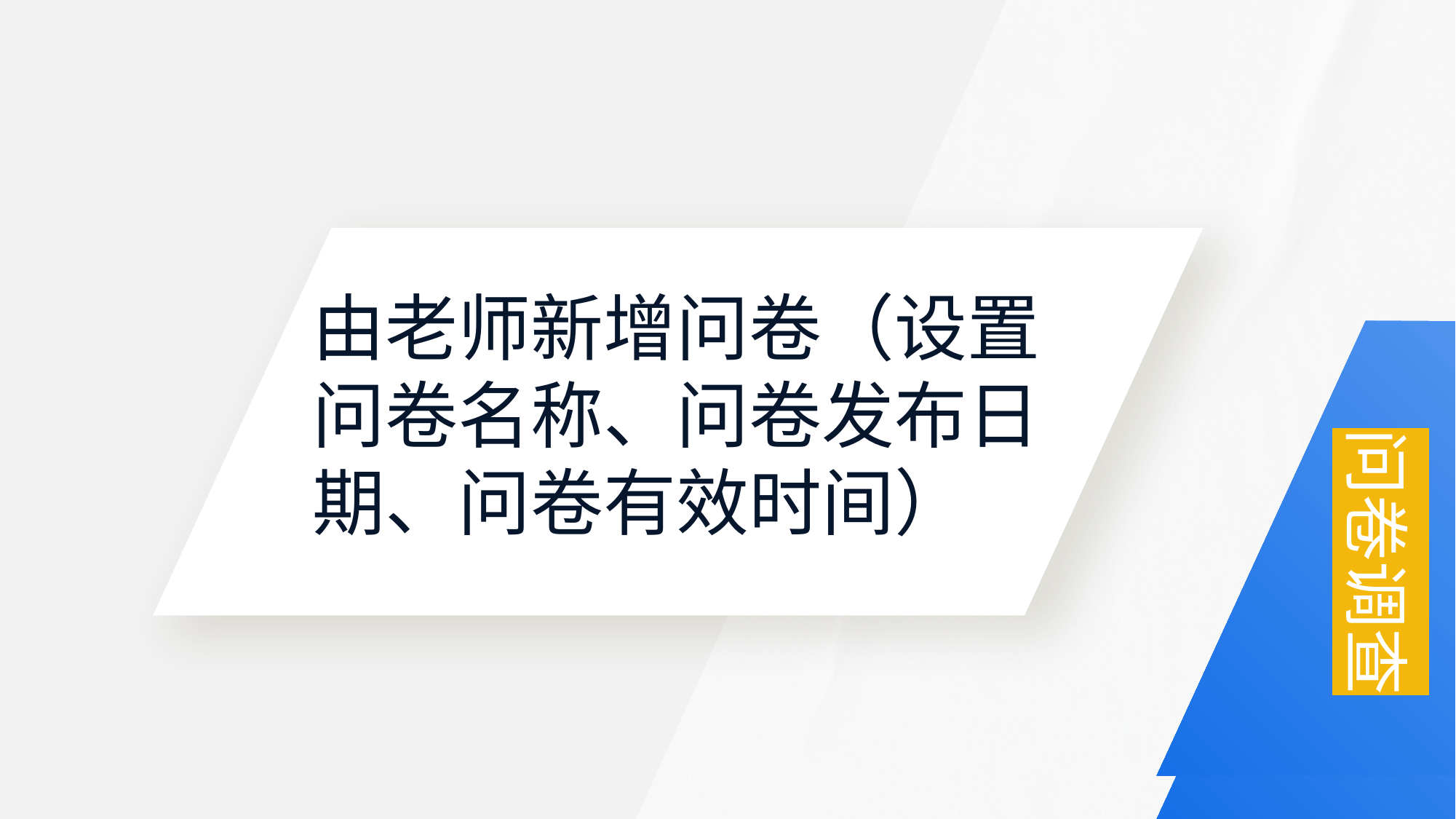

问卷调查

成绩录入

由老师新增问卷（设置问卷名称、问卷发布日期、问卷有效时间）
02